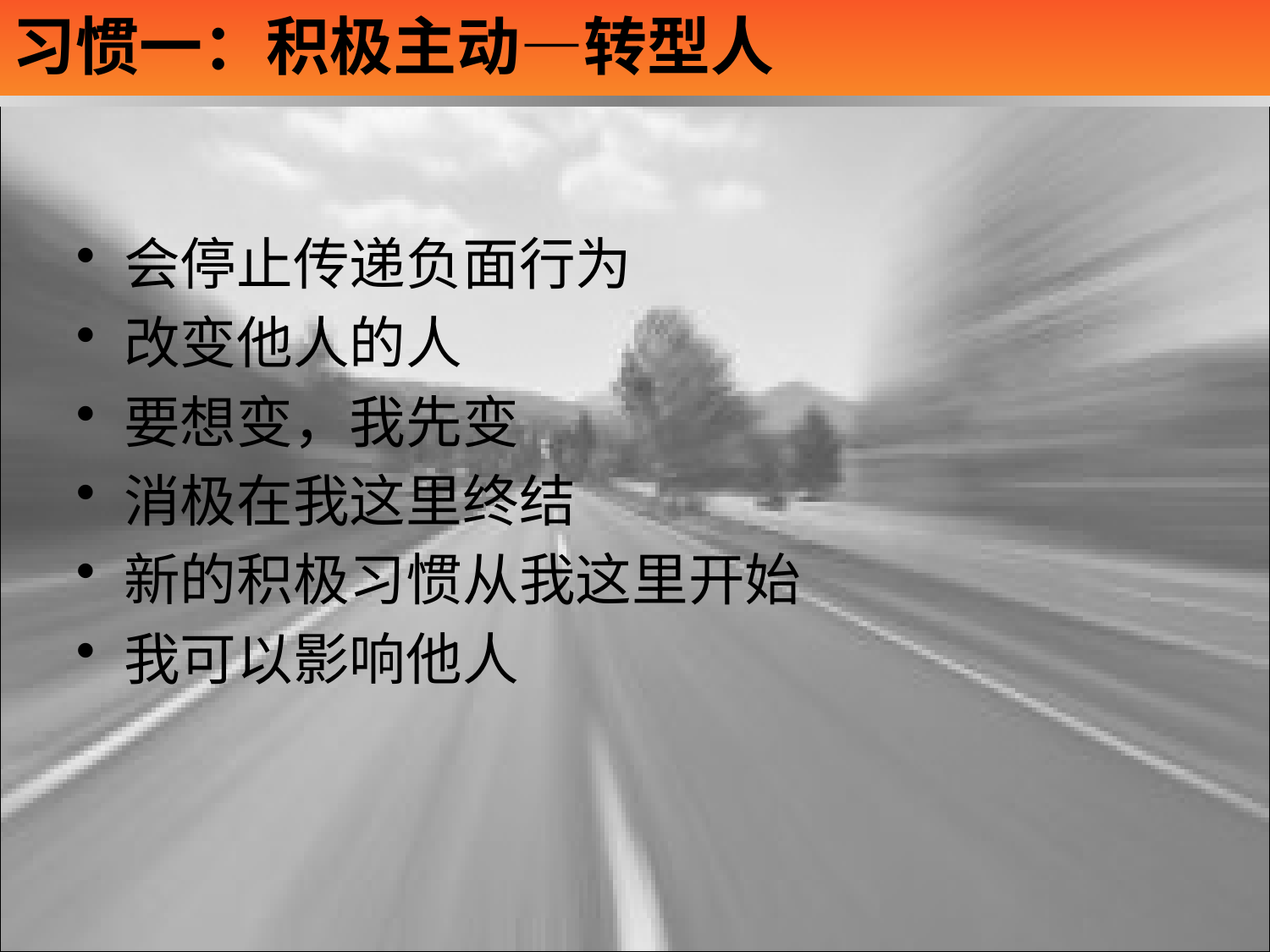

# 习惯一：积极主动—转型人
会停止传递负面行为
改变他人的人
要想变，我先变
消极在我这里终结
新的积极习惯从我这里开始
我可以影响他人